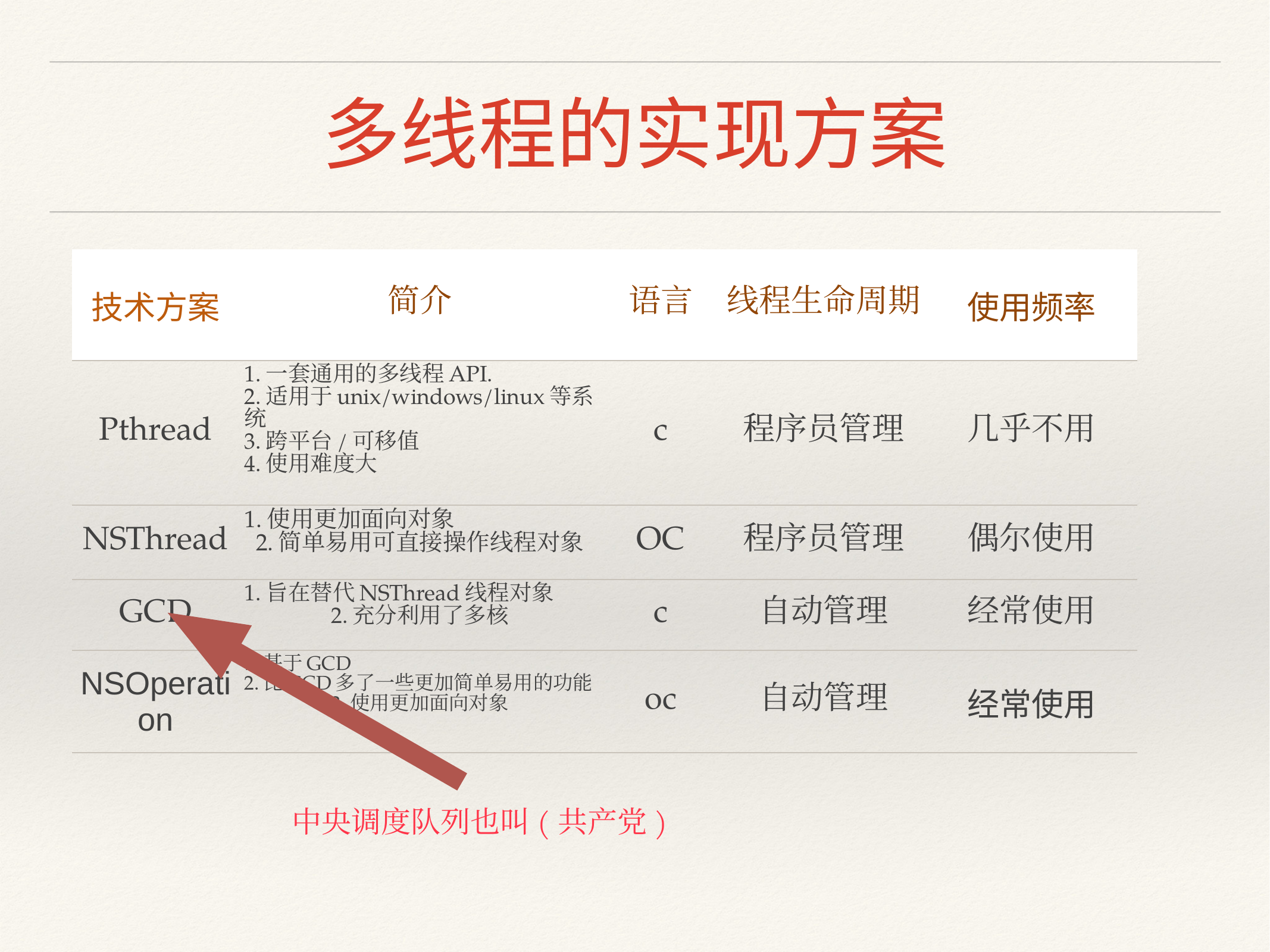

# 多线程的实现方案
| 技术方案 | 简介 | 语言 | 线程生命周期 | 使用频率 |
| --- | --- | --- | --- | --- |
| Pthread | 1.一套通用的多线程API. 2.适用于unix/windows/linux等系统 3.跨平台/可移值 4.使用难度大 | c | 程序员管理 | 几乎不用 |
| NSThread | 1.使用更加面向对象 2.简单易用可直接操作线程对象 | OC | 程序员管理 | 偶尔使用 |
| GCD | 1.旨在替代NSThread线程对象 2.充分利用了多核 | c | 自动管理 | 经常使用 |
| NSOperation | 1.基于GCD 2.比GCD多了一些更加简单易用的功能 3.使用更加面向对象 | oc | 自动管理 | 经常使用 |

中央调度队列也叫(共产党)